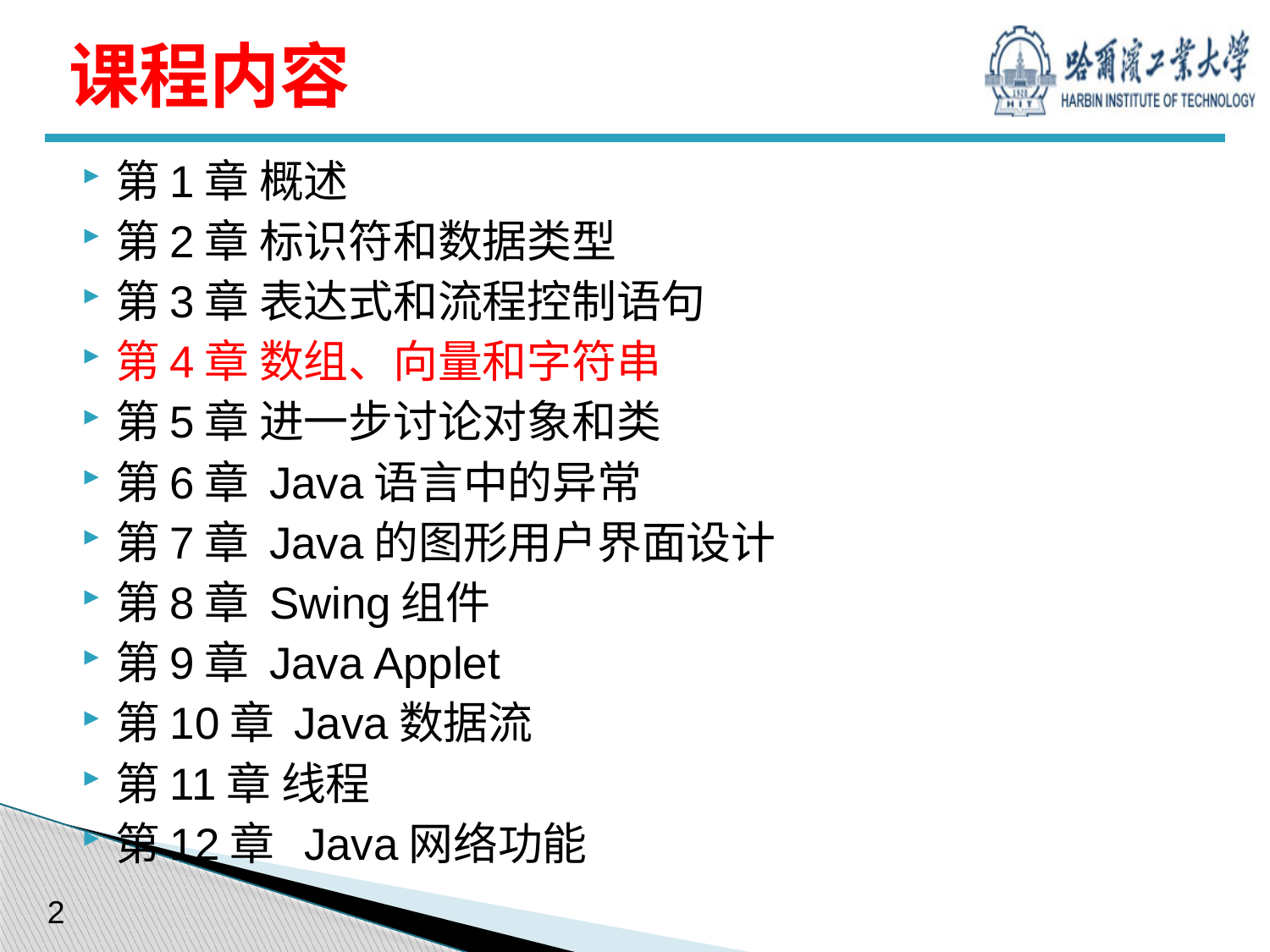

# 课程内容
第1章 概述
第2章 标识符和数据类型
第3章 表达式和流程控制语句
第4章 数组、向量和字符串
第5章 进一步讨论对象和类
第6章 Java语言中的异常
第7章 Java的图形用户界面设计
第8章 Swing组件
第9章 Java Applet
第10章 Java数据流
第11章 线程
第12章  Java网络功能